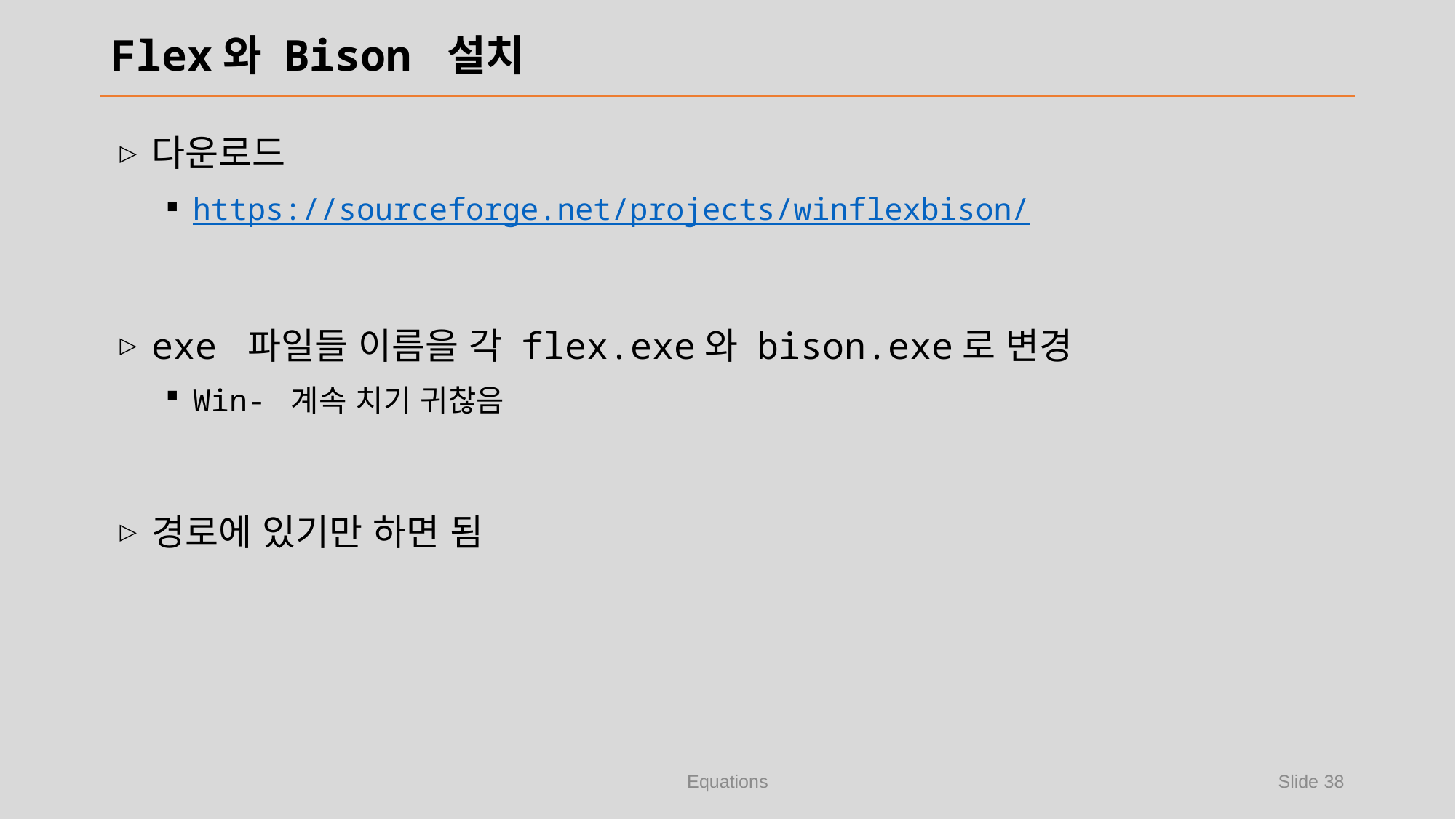

# Flex와 Bison 설치
다운로드
https://sourceforge.net/projects/winflexbison/

exe 파일들 이름을 각 flex.exe와 bison.exe로 변경
Win- 계속 치기 귀찮음

경로에 있기만 하면 됨

Equations
Slide 38